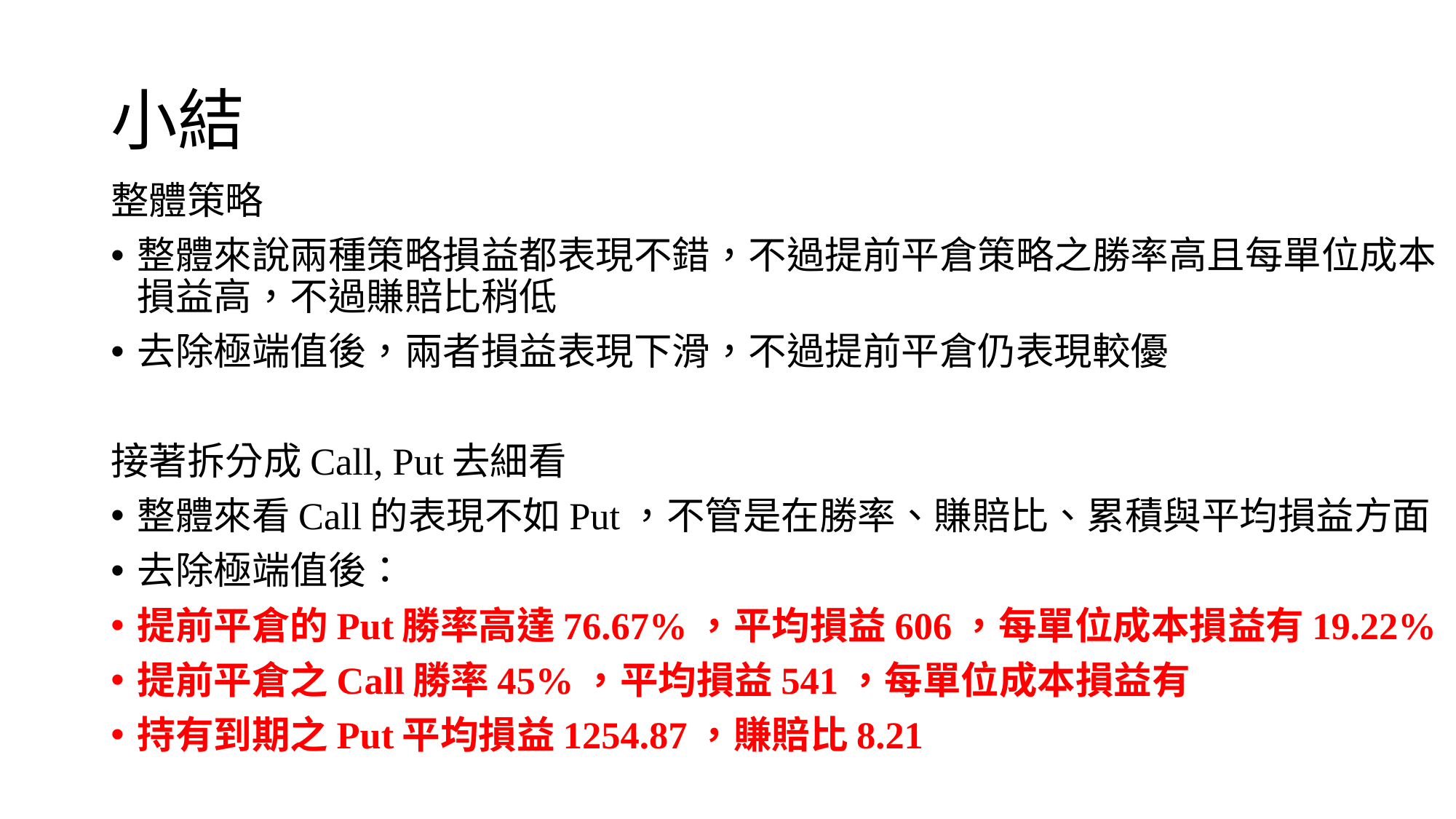

# 小結
整體策略
整體來說兩種策略損益都表現不錯，不過提前平倉策略之勝率高且每單位成本損益高，不過賺賠比稍低
去除極端值後，兩者損益表現下滑，不過提前平倉仍表現較優

接著拆分成Call, Put去細看
整體來看Call的表現不如Put，不管是在勝率、賺賠比、累積與平均損益方面
去除極端值後：
提前平倉的Put勝率高達76.67%，平均損益606，每單位成本損益有19.22%
提前平倉之Call勝率45%，平均損益541，每單位成本損益有
持有到期之Put平均損益1254.87，賺賠比8.21